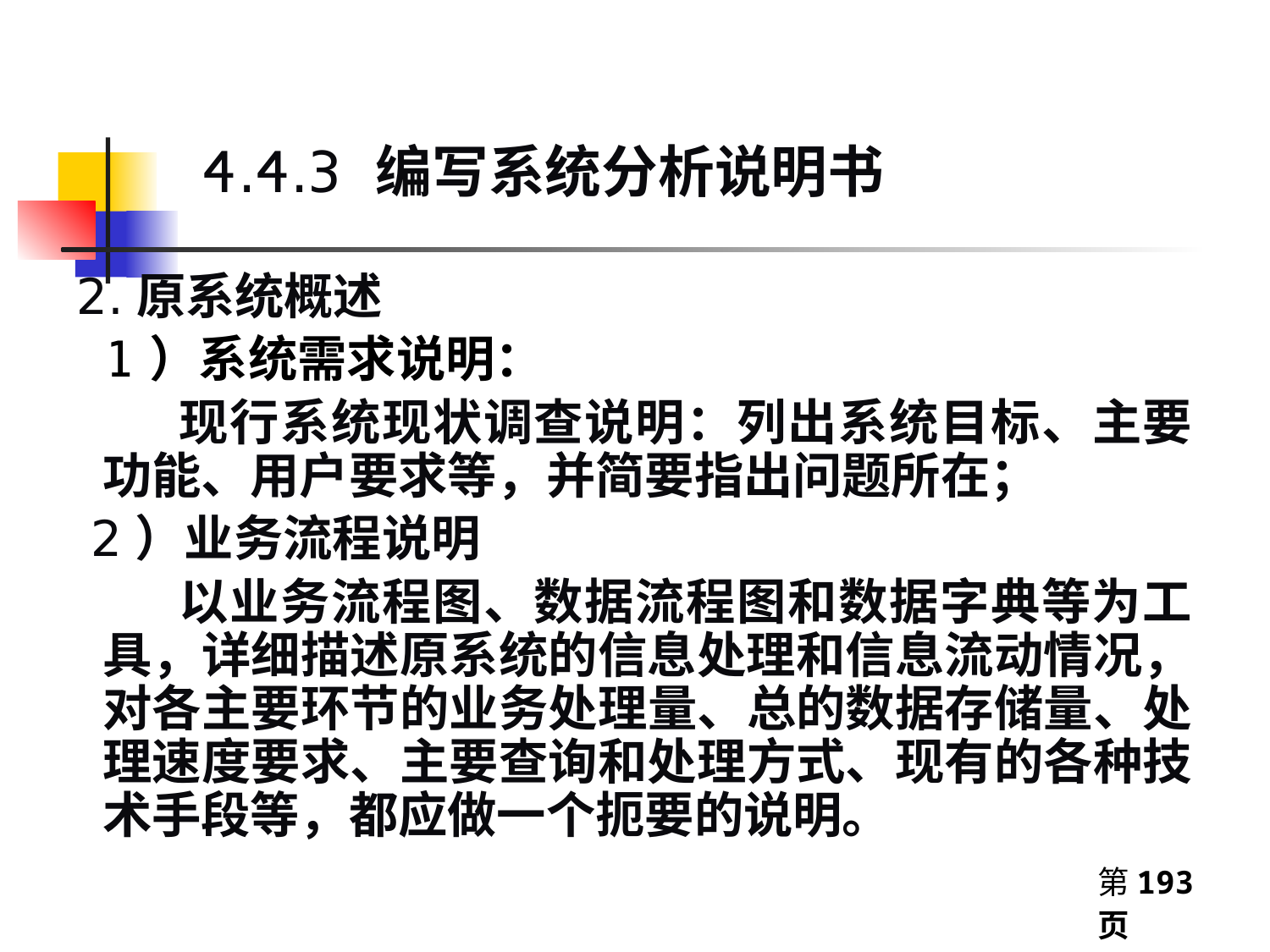

4.4.3 编写系统分析说明书
2.原系统概述
  1）系统需求说明：
       现行系统现状调查说明：列出系统目标、主要功能、用户要求等，并简要指出问题所在；
 2）业务流程说明
       以业务流程图、数据流程图和数据字典等为工具，详细描述原系统的信息处理和信息流动情况，对各主要环节的业务处理量、总的数据存储量、处理速度要求、主要查询和处理方式、现有的各种技术手段等，都应做一个扼要的说明。